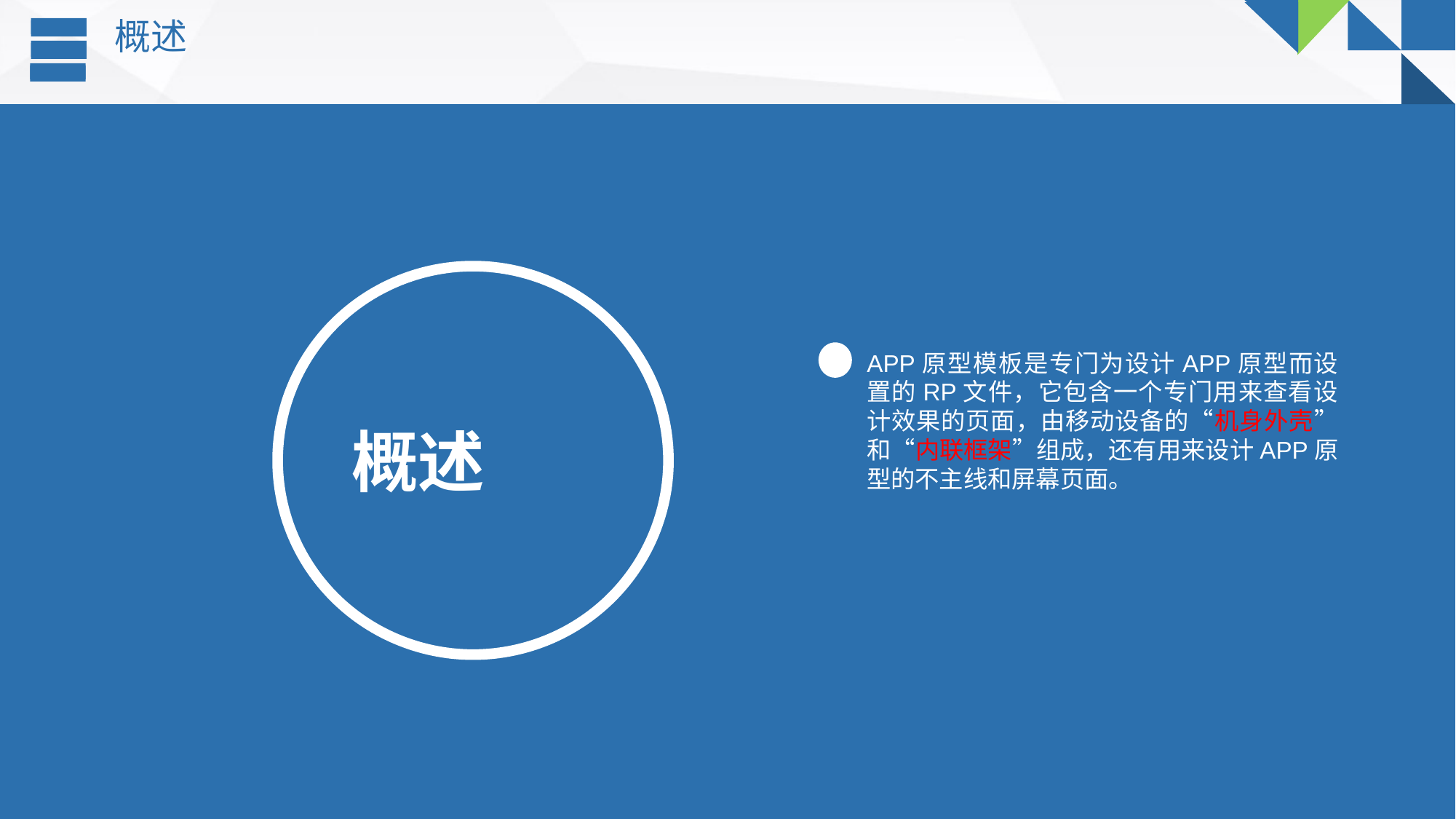

概述

APP原型模板是专门为设计APP原型而设置的RP文件，它包含一个专门用来查看设计效果的页面，由移动设备的“机身外壳”和“内联框架”组成，还有用来设计APP原型的不主线和屏幕页面。

概述